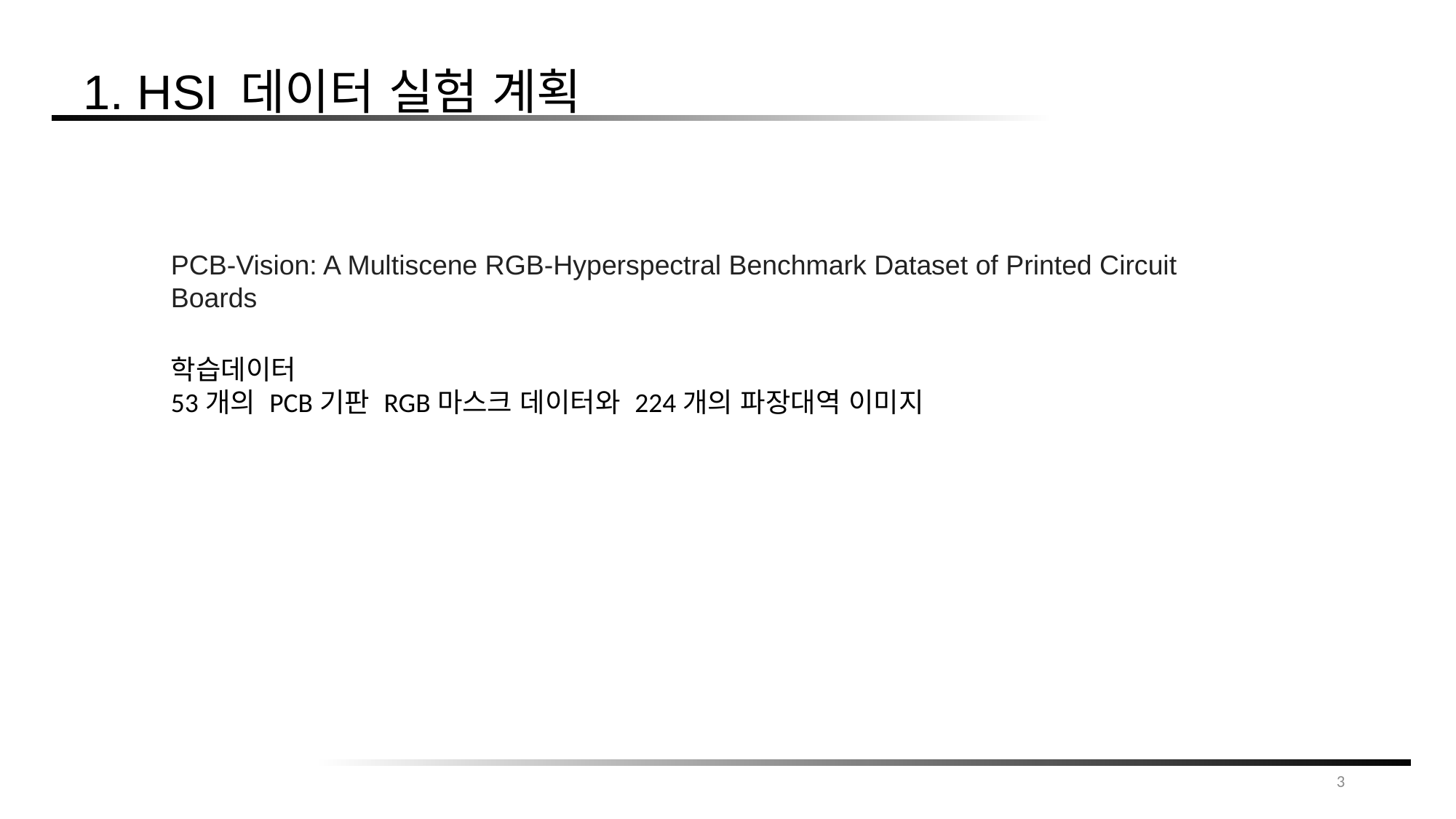

1. HSI 데이터 실험 계획
PCB-Vision: A Multiscene RGB-Hyperspectral Benchmark Dataset of Printed Circuit Boards
학습데이터
53개의 PCB기판 RGB마스크 데이터와 224개의 파장대역 이미지
3